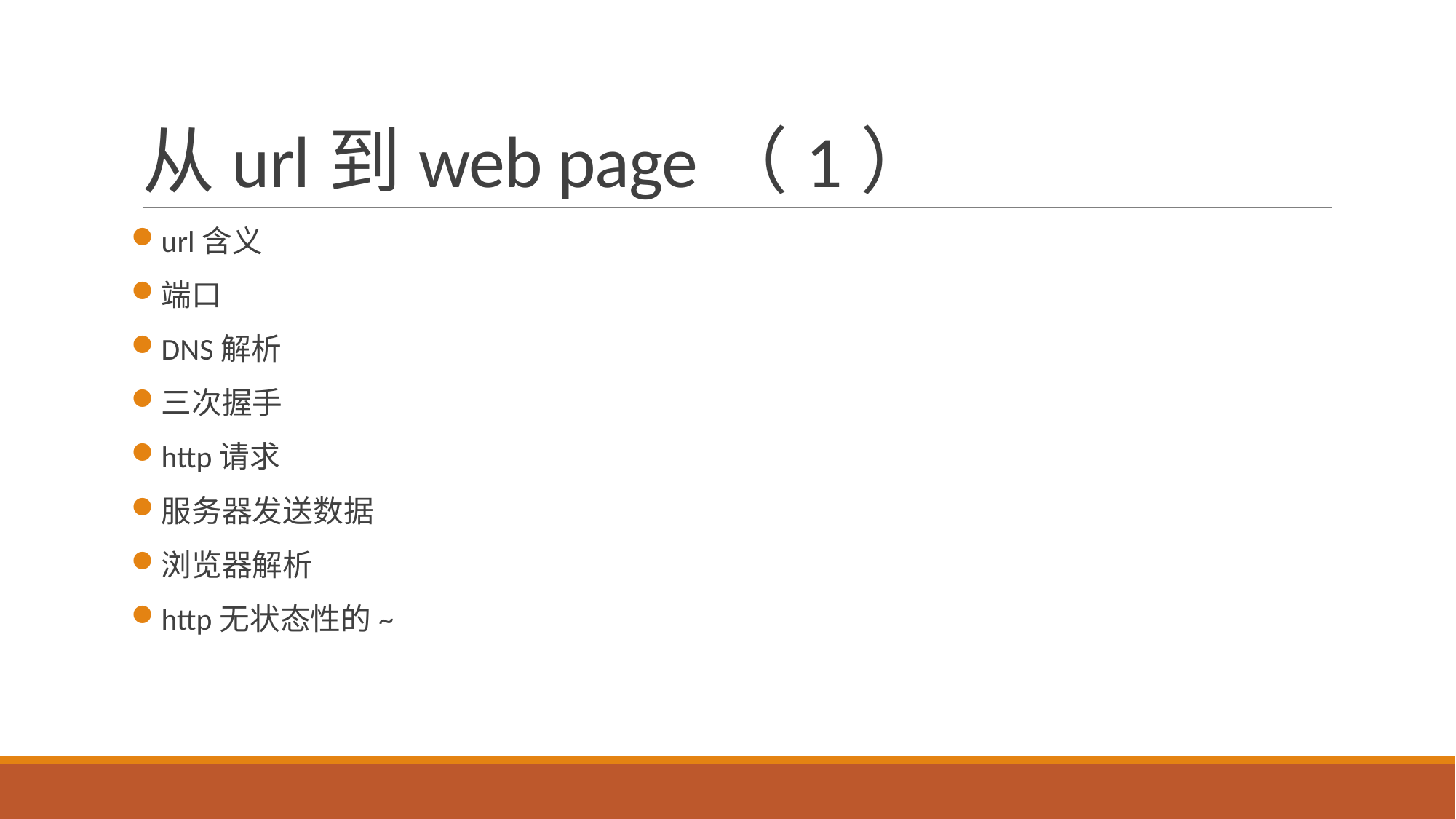

# 从url到web page（1）
url含义
端口
DNS解析
三次握手
http请求
服务器发送数据
浏览器解析
http无状态性的~